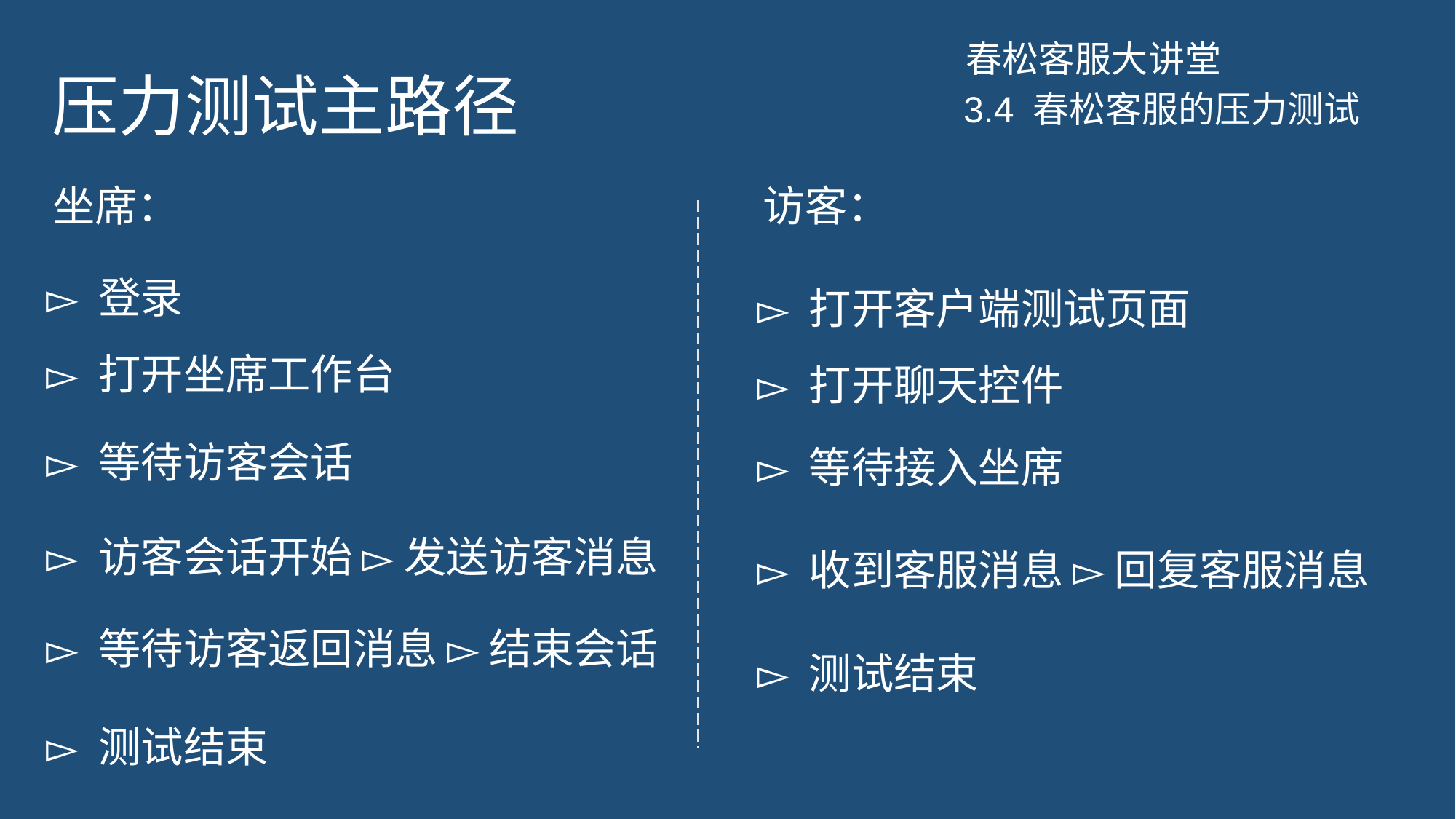

压力测试主路径
春松客服大讲堂
3.4 春松客服的压力测试
坐席：
访客：
▻ 登录
▻ 打开坐席工作台
▻ 打开客户端测试页面
▻ 打开聊天控件
▻ 等待访客会话
▻ 等待接入坐席
▻ 访客会话开始 ▻ 发送访客消息
▻ 收到客服消息 ▻ 回复客服消息
▻ 等待访客返回消息 ▻ 结束会话
▻ 测试结束
▻ 测试结束